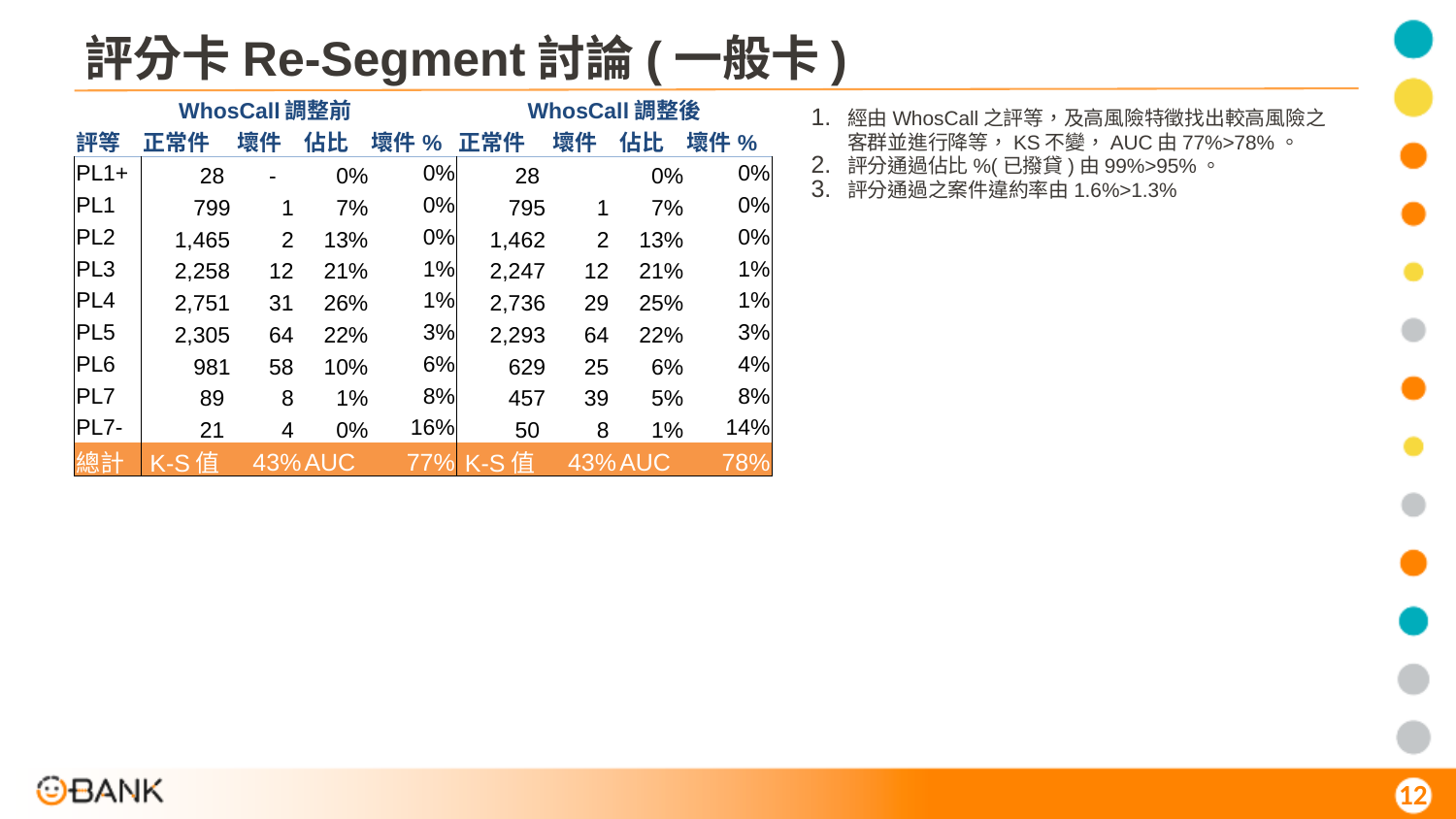

評分卡Re-Segment討論(一般卡)
| WhosCall調整前 |  |  |  |  | WhosCall調整後 |  |  |  |
| --- | --- | --- | --- | --- | --- | --- | --- | --- |
| 評等 | 正常件 | 壞件 | 佔比 | 壞件% | 正常件 | 壞件 | 佔比 | 壞件% |
| PL1+ | 28 | - | 0% | 0% | 28 |  | 0% | 0% |
| PL1 | 799 | 1 | 7% | 0% | 795 | 1 | 7% | 0% |
| PL2 | 1,465 | 2 | 13% | 0% | 1,462 | 2 | 13% | 0% |
| PL3 | 2,258 | 12 | 21% | 1% | 2,247 | 12 | 21% | 1% |
| PL4 | 2,751 | 31 | 26% | 1% | 2,736 | 29 | 25% | 1% |
| PL5 | 2,305 | 64 | 22% | 3% | 2,293 | 64 | 22% | 3% |
| PL6 | 981 | 58 | 10% | 6% | 629 | 25 | 6% | 4% |
| PL7 | 89 | 8 | 1% | 8% | 457 | 39 | 5% | 8% |
| PL7- | 21 | 4 | 0% | 16% | 50 | 8 | 1% | 14% |
| 總計 | K-S值 | 43% | AUC | 77% | K-S值 | 43% | AUC | 78% |
經由WhosCall之評等，及高風險特徵找出較高風險之客群並進行降等，KS不變，AUC由77%>78%。
評分通過佔比%(已撥貸)由99%>95%。
評分通過之案件違約率由1.6%>1.3%